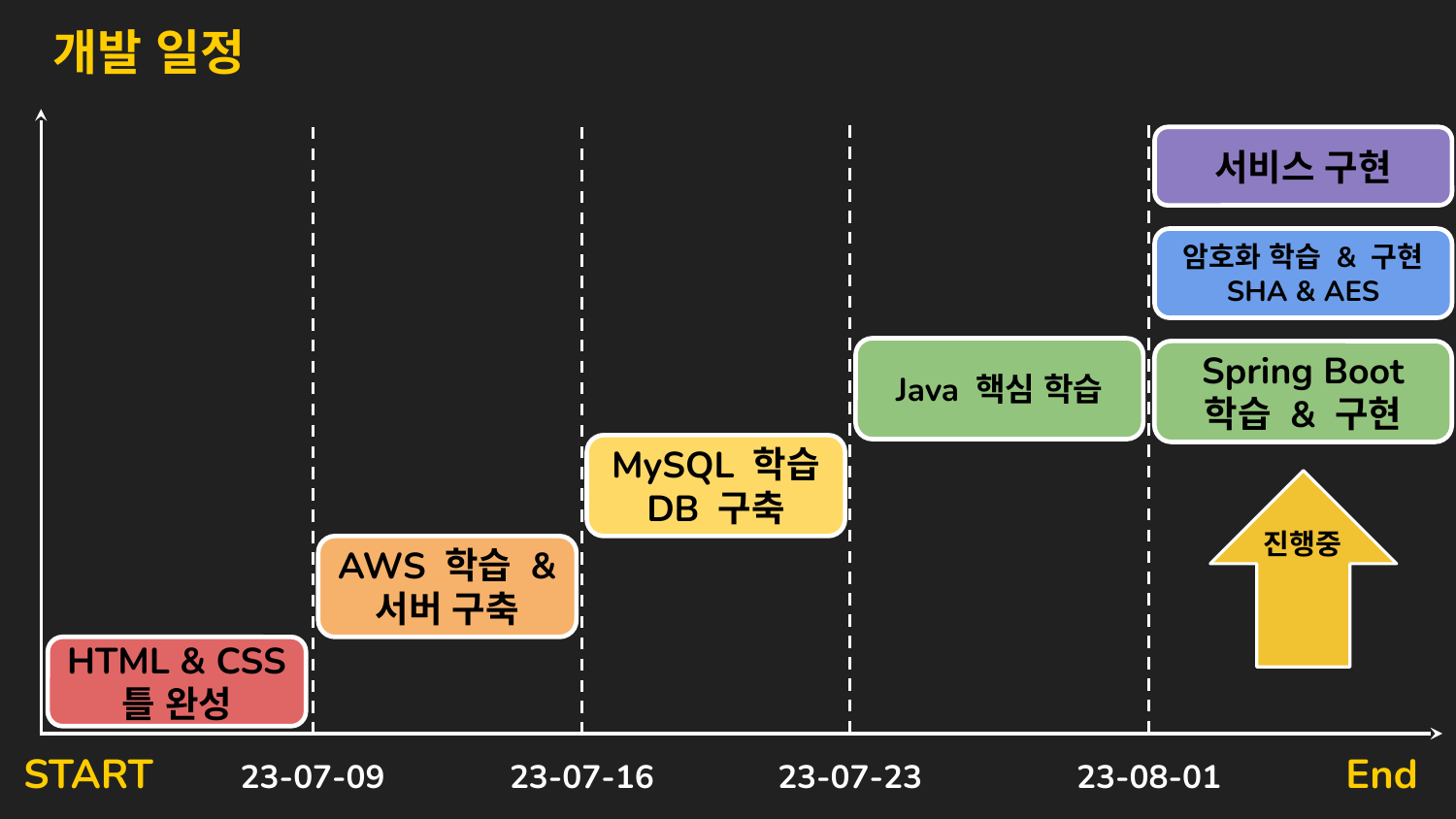

개발 일정
서비스 구현
암호화 학습 & 구현
SHA & AES
Java 핵심 학습
Spring Boot 학습 & 구현
MySQL 학습
DB 구축

진행중
AWS 학습 & 서버 구축
HTML & CSS
틀 완성
START
End
23-07-09
23-07-16
23-07-23
23-08-01